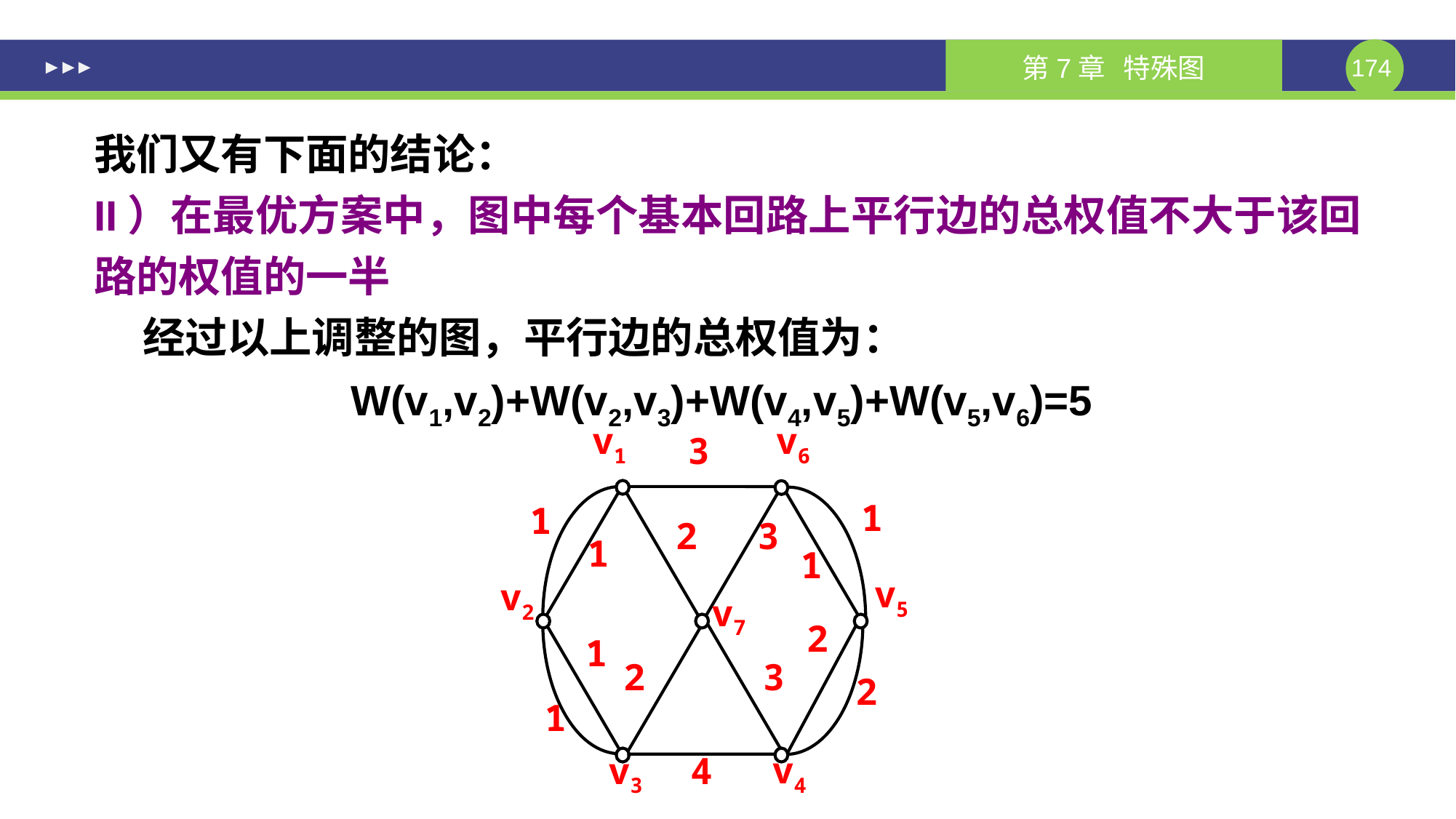

我们又有下面的结论：
II）在最优方案中，图中每个基本回路上平行边的总权值不大于该回路的权值的一半
    经过以上调整的图，平行边的总权值为：
W(v1,v2)+W(v2,v3)+W(v4,v5)+W(v5,v6)=5
v1
v6
3

1
1
2
3
1
1
v5
v2
v7

2

1
2
3
2
1
v4
v3

4